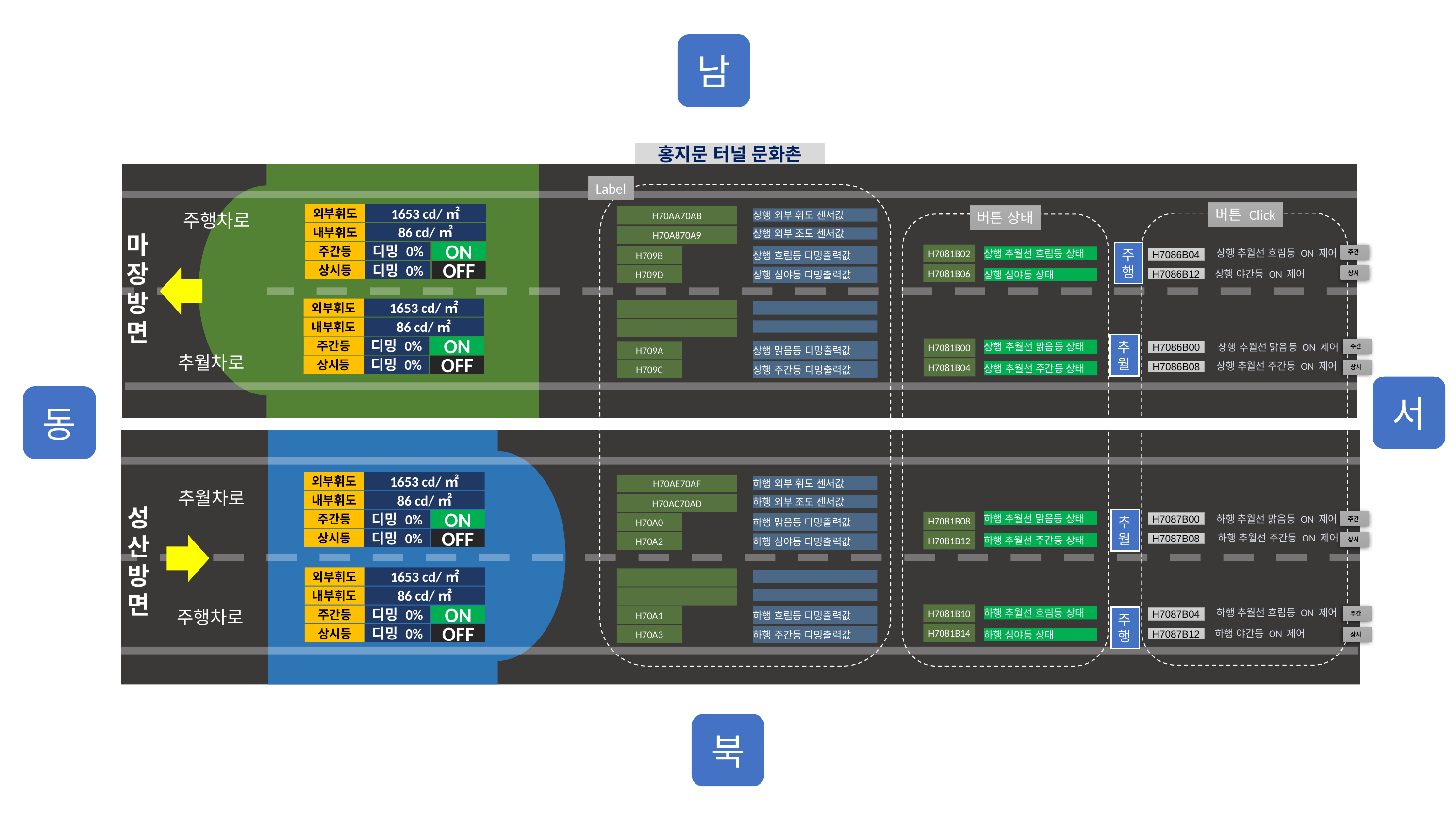

남
홍지문 터널 문화촌

Label

버튼 Click
1653 cd/㎡
외부휘도
86 cd/㎡
내부휘도
주간등
디밍 0%
ON
상시등
디밍 0%
OFF
주행차로
버튼 상태
H70AA70AB
상행 외부 휘도 센서값
마
장
방
면

H70A870A9
상행 외부 조도 센서값
주행
상행 추월선 흐림등 ON 제어
H7081B02
주간
상행 흐림등 디밍출력값
H709B
상행 추월선 흐림등 상태
H7086B04

상행 야간등 ON 제어
H7081B06
H709D
상시
상행 심야등 디밍출력값
H7086B12
상행 심야등 상태

1653 cd/㎡
외부휘도
86 cd/㎡
내부휘도
주간등
디밍 0%
ON
상시등
디밍 0%
OFF

추월
상행 추월선 맑음등 ON 제어
H7081B00
주간
상행 추월선 맑음등 상태
H7086B00
상행 맑음등 디밍출력값
H709A
추월차로
상행 추월선 주간등 ON 제어
H7081B04
상시
H709C
H7086B08
상행 추월선 주간등 상태
상행 주간등 디밍출력값
서
동

1653 cd/㎡
외부휘도
86 cd/㎡
내부휘도
주간등
ON
디밍 0%
상시등
디밍 0%
OFF
H70AE70AF
하행 외부 휘도 센서값
추월차로
H70AC70AD
하행 외부 조도 센서값
하행 추월선 맑음등 ON 제어
추월
하행 추월선 맑음등 상태
주간
H7081B08
H7087B00
하행 맑음등 디밍출력값
H70A0
성
산
방
면
하행 추월선 주간등 ON 제어
H7081B12
H70A2
상시
H7087B08
하행 추월선 주간등 상태
하행 심야등 디밍출력값

1653 cd/㎡
외부휘도
86 cd/㎡
내부휘도
주간등
디밍 0%
ON
상시등
디밍 0%
OFF

주행차로
하행 추월선 흐림등 ON 제어
H7081B10
하행 흐림등 디밍출력값
H70A1
주간
하행 추월선 흐림등 상태
주행
H7087B04
하행 야간등 ON 제어
H7081B14
H70A3
하행 주간등 디밍출력값
상시
H7087B12
하행 심야등 상태
북